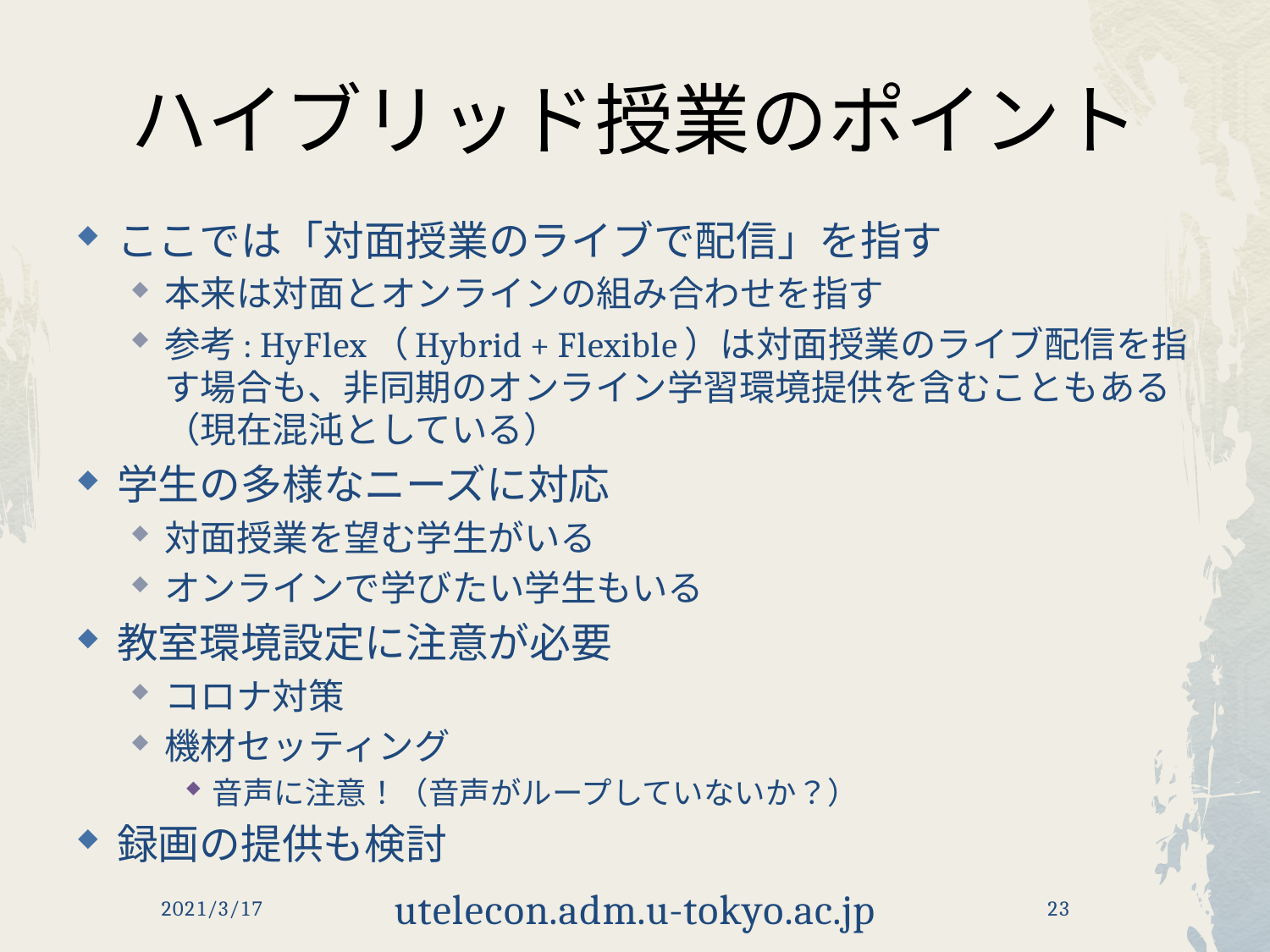

# ハイブリッド授業のポイント
ここでは「対面授業のライブで配信」を指す
本来は対面とオンラインの組み合わせを指す
参考: HyFlex（Hybrid + Flexible）は対面授業のライブ配信を指す場合も、非同期のオンライン学習環境提供を含むこともある（現在混沌としている）
学生の多様なニーズに対応
対面授業を望む学生がいる
オンラインで学びたい学生もいる
教室環境設定に注意が必要
コロナ対策
機材セッティング
音声に注意！（音声がループしていないか？）
録画の提供も検討

2021/3/17
utelecon.adm.u-tokyo.ac.jp
23